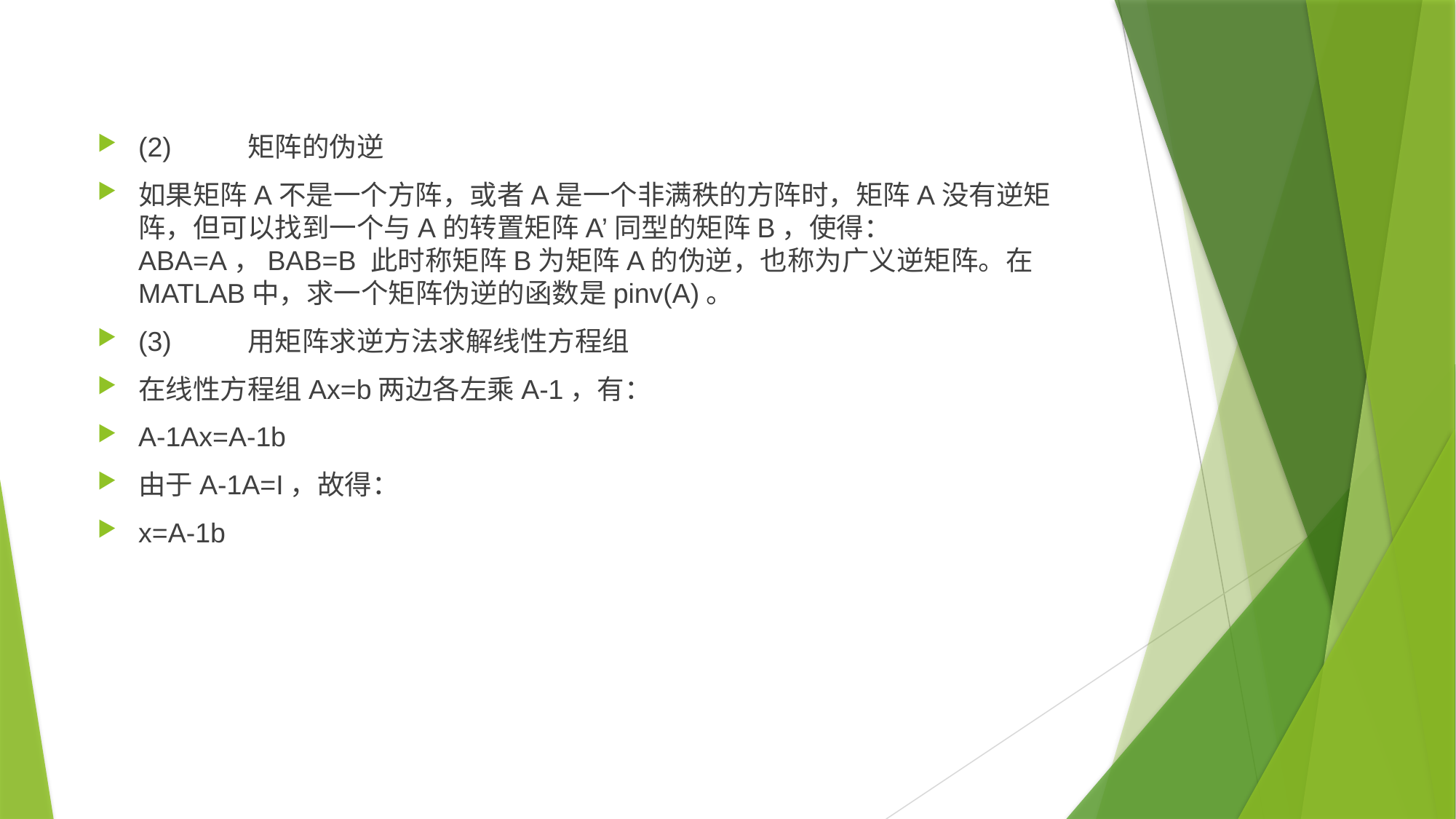

(2)	矩阵的伪逆
如果矩阵A不是一个方阵，或者A是一个非满秩的方阵时，矩阵A没有逆矩阵，但可以找到一个与A的转置矩阵A’同型的矩阵B，使得：ABA=A，BAB=B 此时称矩阵B为矩阵A的伪逆，也称为广义逆矩阵。在MATLAB中，求一个矩阵伪逆的函数是pinv(A)。
(3)	用矩阵求逆方法求解线性方程组
在线性方程组Ax=b两边各左乘A-1，有：
A-1Ax=A-1b
由于A-1A=I，故得：
x=A-1b